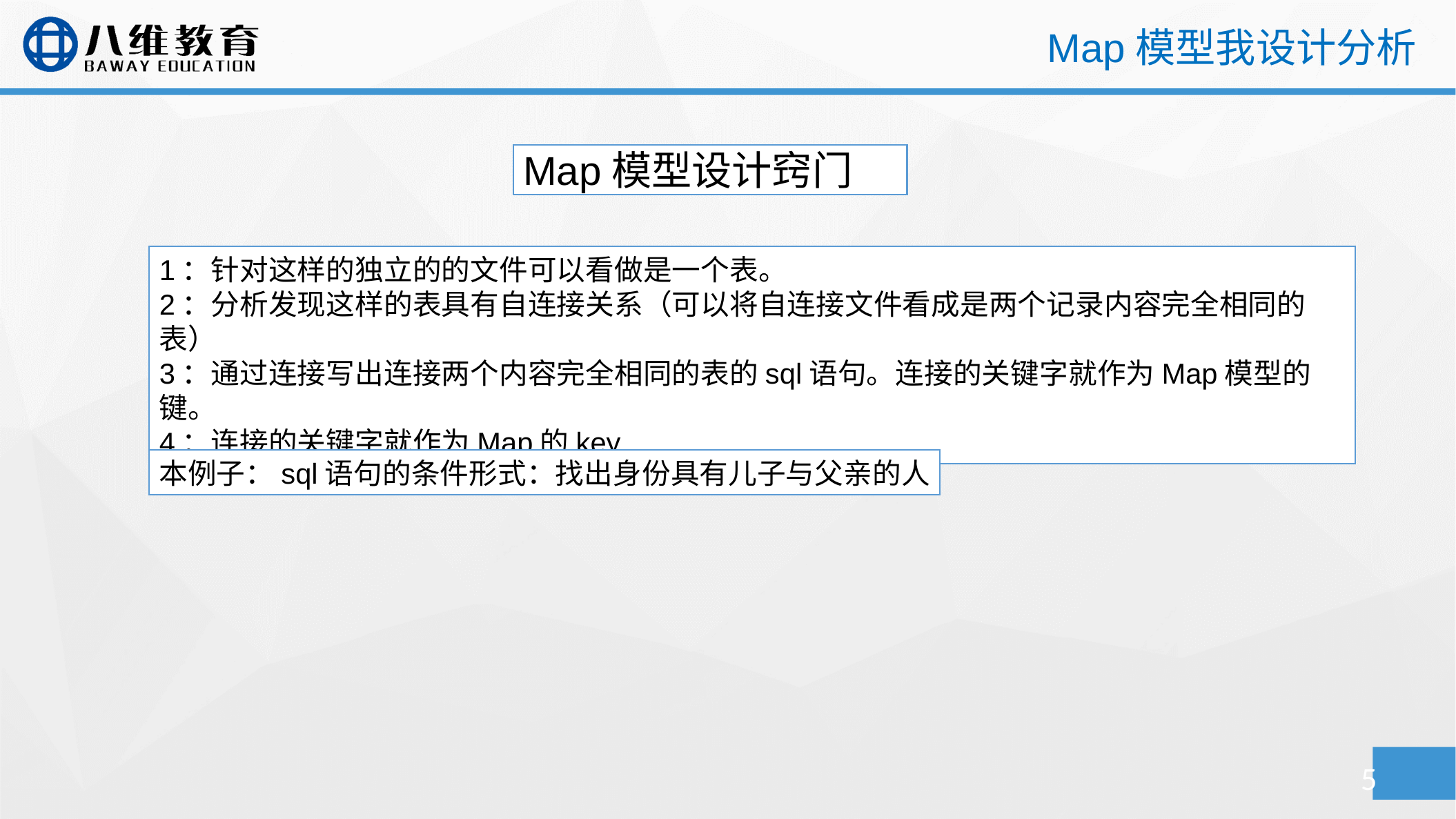

Map模型我设计分析
# Map模型设计窍门
1：针对这样的独立的的文件可以看做是一个表。
2：分析发现这样的表具有自连接关系（可以将自连接文件看成是两个记录内容完全相同的表）
3：通过连接写出连接两个内容完全相同的表的sql语句。连接的关键字就作为Map模型的键。
4：连接的关键字就作为Map的key
本例子：sql语句的条件形式：找出身份具有儿子与父亲的人